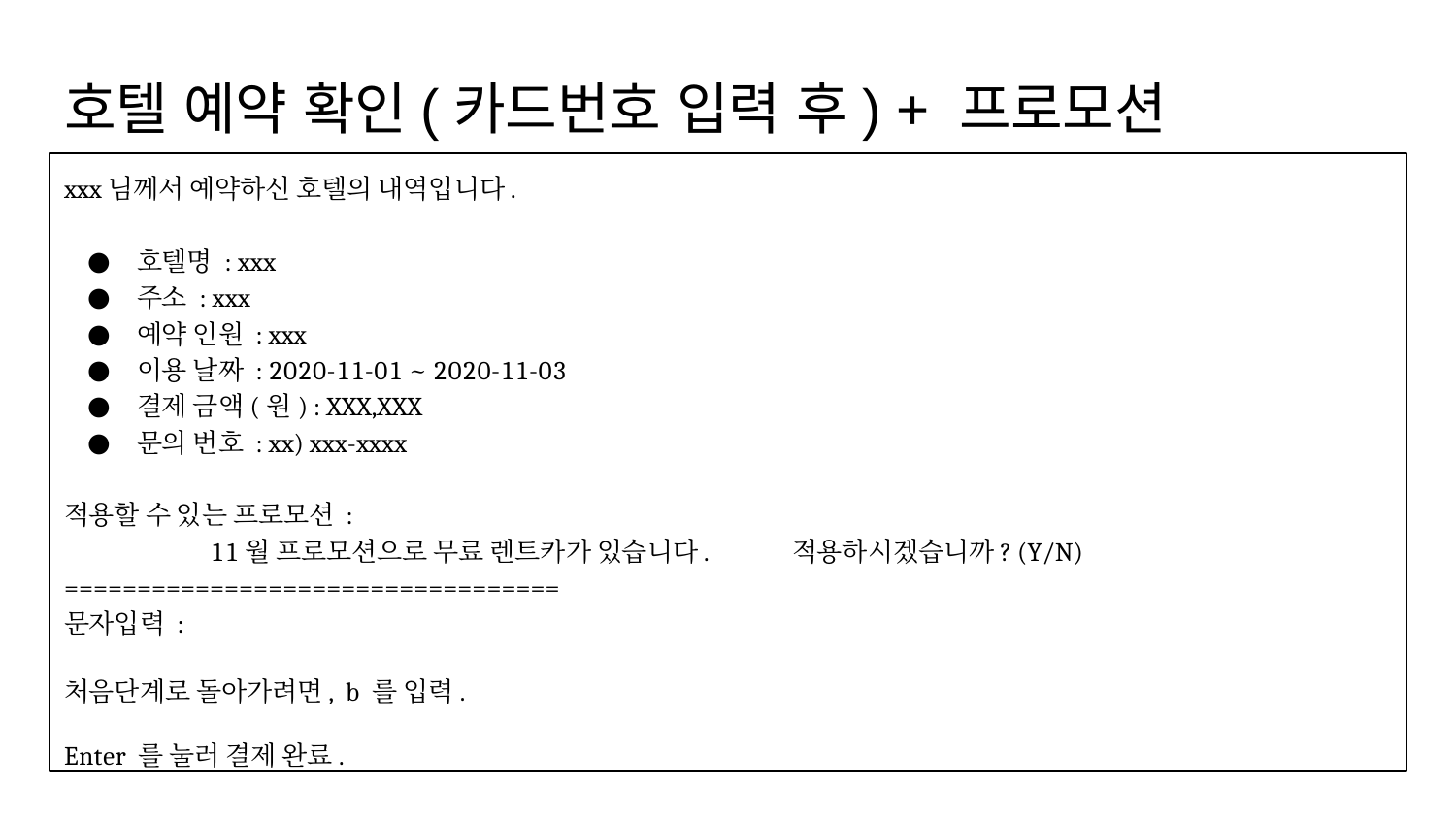

# 호텔 예약 확인(카드번호 입력 후) + 프로모션
xxx님께서 예약하신 호텔의 내역입니다.

호텔명 : xxx
주소 : xxx
예약 인원 : xxx
이용 날짜 : 2020-11-01 ~ 2020-11-03
결제 금액(원) : XXX,XXX
문의 번호 : xx) xxx-xxxx

적용할 수 있는 프로모션 :
	11월 프로모션으로 무료 렌트카가 있습니다.	적용하시겠습니까? (Y/N)
==================================
문자입력 :

처음단계로 돌아가려면,  b 를 입력.
Enter 를 눌러 결제 완료.